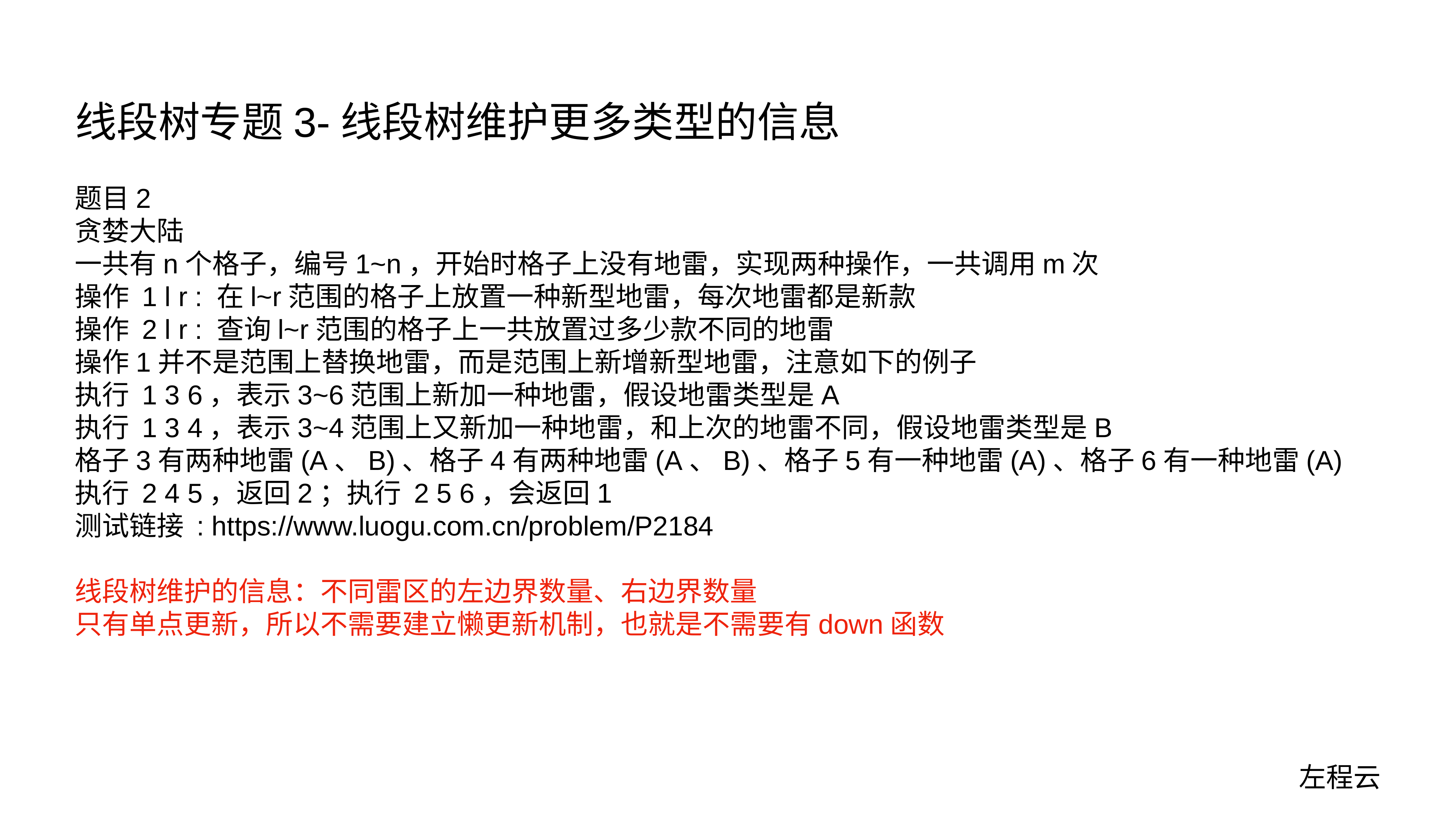

# 线段树专题3-线段树维护更多类型的信息
题目2
贪婪大陆
一共有n个格子，编号1~n，开始时格子上没有地雷，实现两种操作，一共调用m次
操作 1 l r : 在l~r范围的格子上放置一种新型地雷，每次地雷都是新款
操作 2 l r : 查询l~r范围的格子上一共放置过多少款不同的地雷
操作1并不是范围上替换地雷，而是范围上新增新型地雷，注意如下的例子
执行 1 3 6，表示3~6范围上新加一种地雷，假设地雷类型是A
执行 1 3 4，表示3~4范围上又新加一种地雷，和上次的地雷不同，假设地雷类型是B
格子3有两种地雷(A、B)、格子4有两种地雷(A、B)、格子5有一种地雷(A)、格子6有一种地雷(A)
执行 2 4 5，返回2；执行 2 5 6，会返回1
测试链接 : https://www.luogu.com.cn/problem/P2184

线段树维护的信息：不同雷区的左边界数量、右边界数量
只有单点更新，所以不需要建立懒更新机制，也就是不需要有down函数
左程云